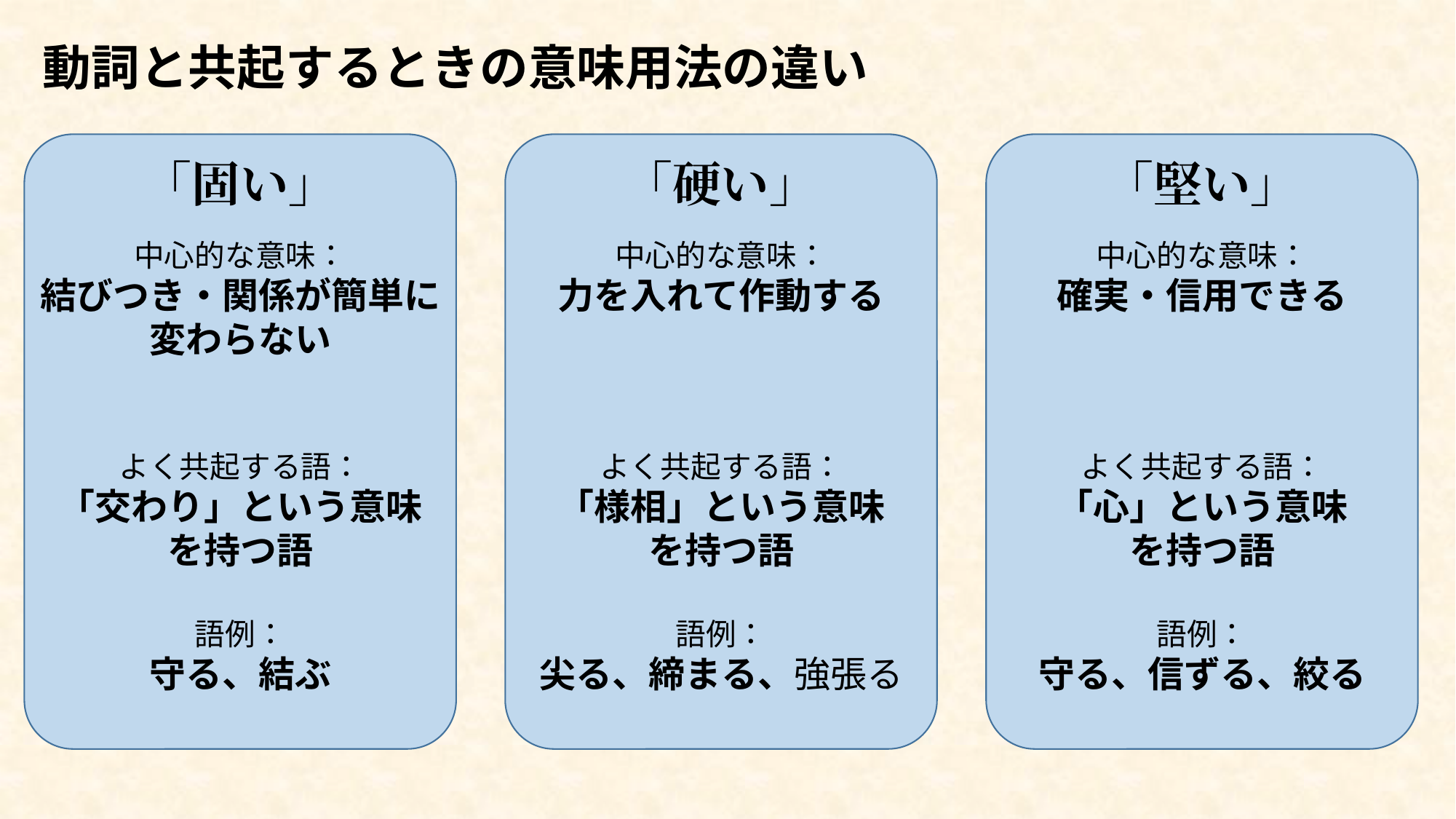

動詞と共起するときの意味用法の違い
「固い」
「硬い」
「堅い」
中心的な意味：
結びつき・関係が簡単に変わらない
よく共起する語：
「交わり」という意味
を持つ語
語例：
守る、結ぶ
中心的な意味：
力を入れて作動する

よく共起する語：
「様相」という意味
を持つ語
語例：
尖る、締まる、強張る
中心的な意味：
確実・信用できる

よく共起する語：
「心」という意味
を持つ語
語例：
守る、信ずる、絞る